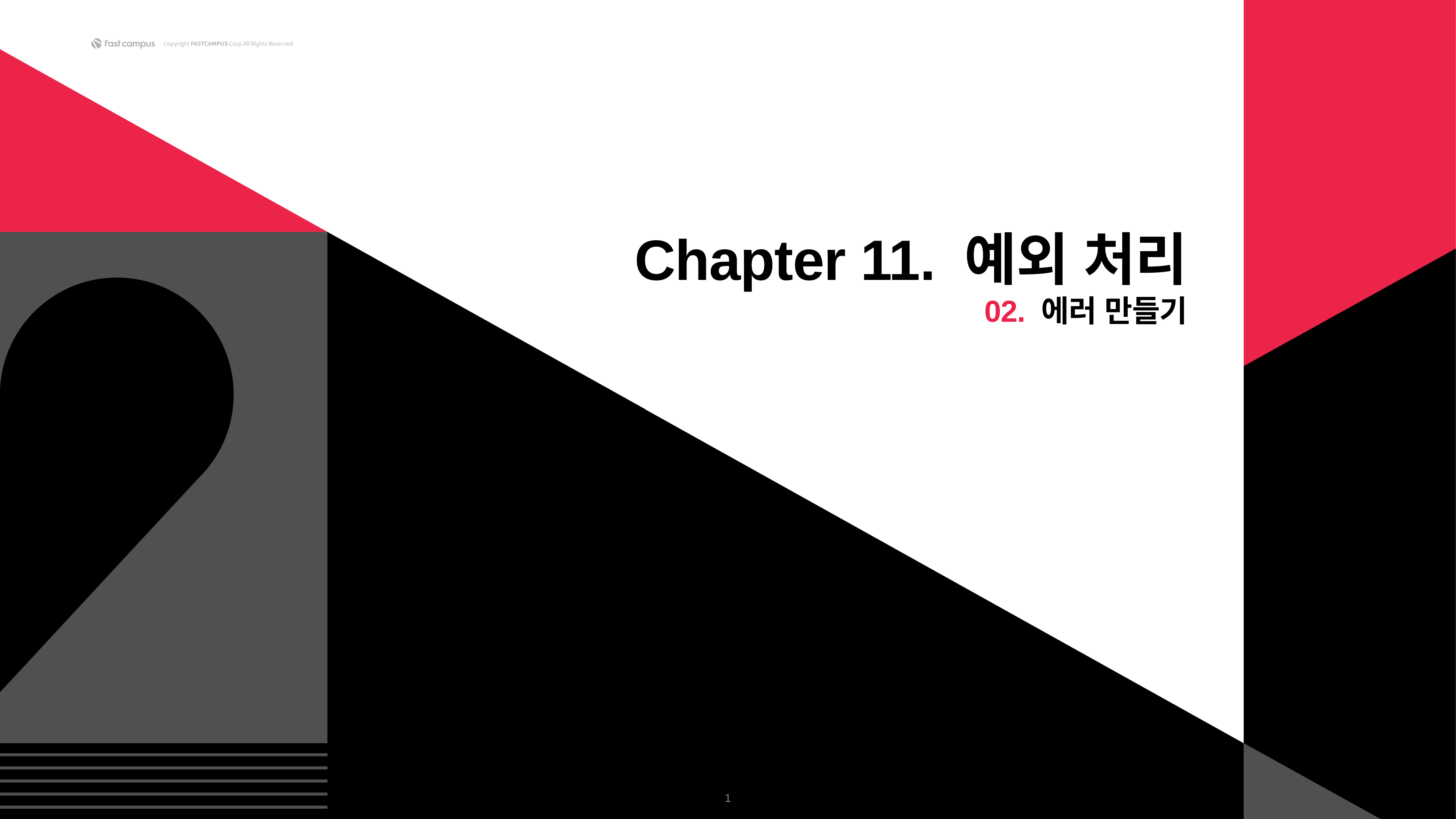

Chapter 11. 예외 처리
02. 에러 만들기
1